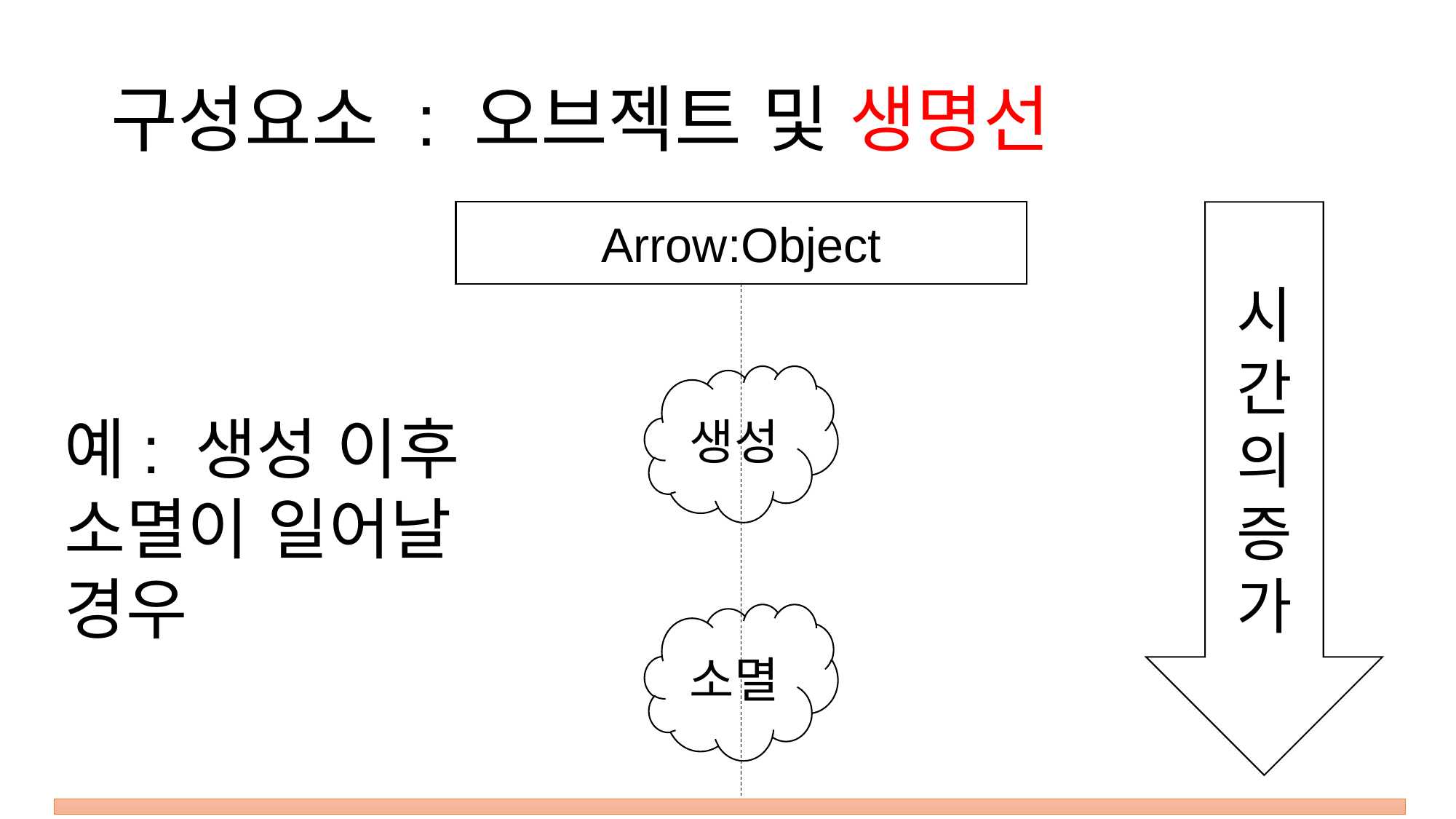

# 구성요소 : 오브젝트 및 생명선
Arrow:Object
시간의 증가
생성
예: 생성 이후 소멸이 일어날 경우
소멸